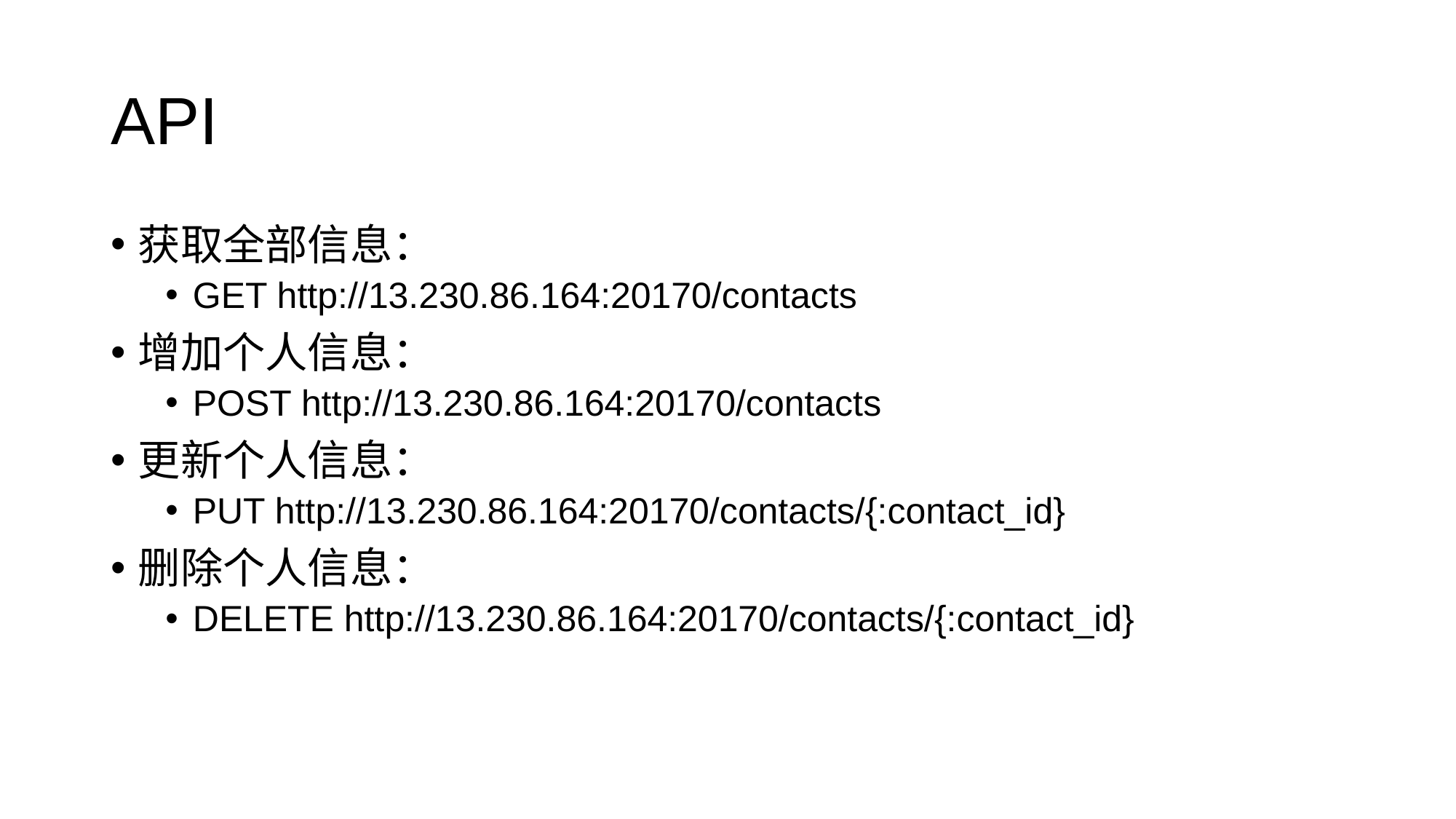

# API
获取全部信息：
GET http://13.230.86.164:20170/contacts
增加个人信息：
POST http://13.230.86.164:20170/contacts
更新个人信息：
PUT http://13.230.86.164:20170/contacts/{:contact_id}
删除个人信息：
DELETE http://13.230.86.164:20170/contacts/{:contact_id}